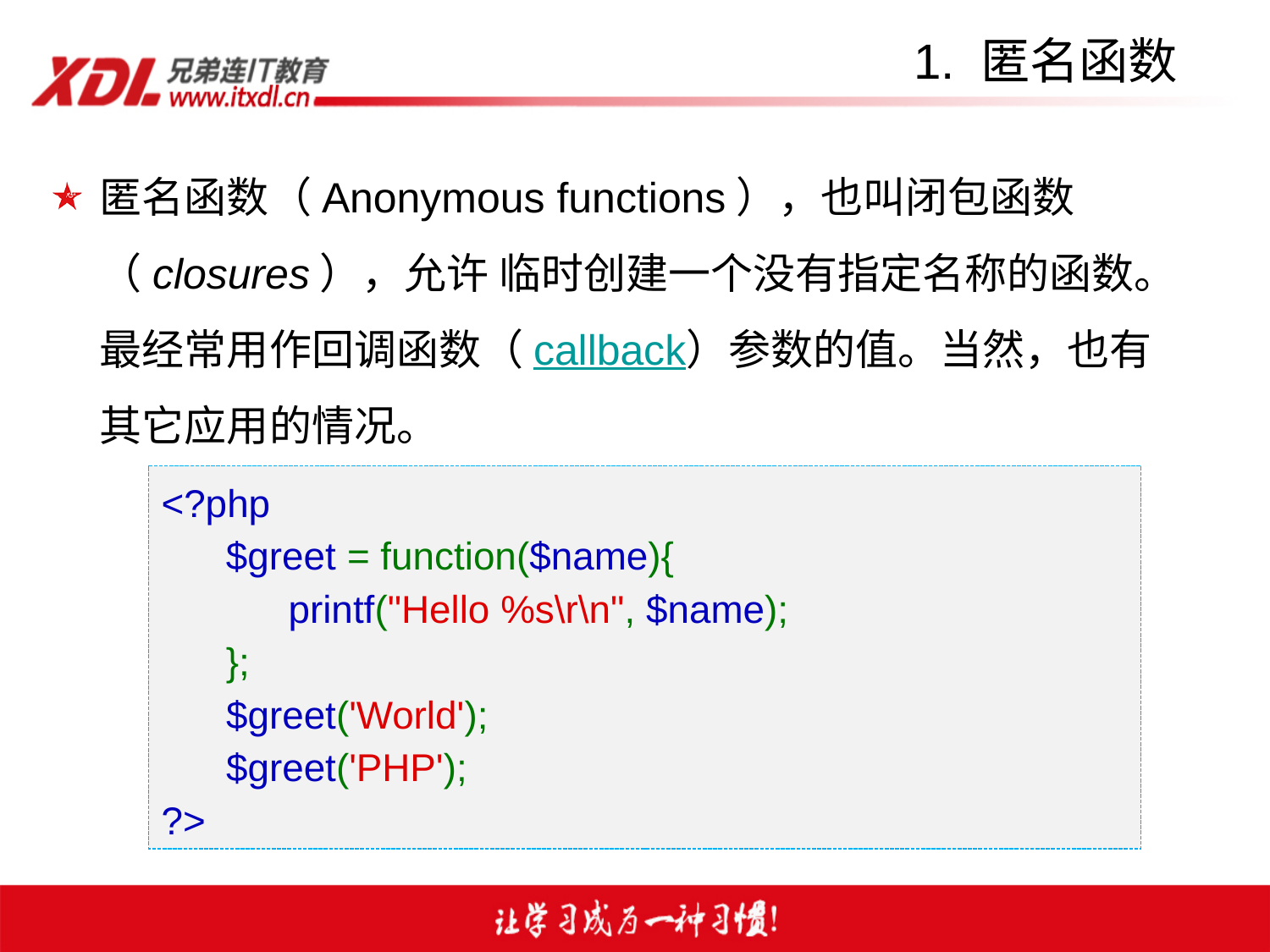

# 1. 匿名函数
匿名函数（Anonymous functions），也叫闭包函数（closures），允许 临时创建一个没有指定名称的函数。最经常用作回调函数（callback）参数的值。当然，也有其它应用的情况。
<?php
      $greet = function($name){
    	printf("Hello %s\r\n", $name);
      };
      $greet('World');
      $greet('PHP');
?>